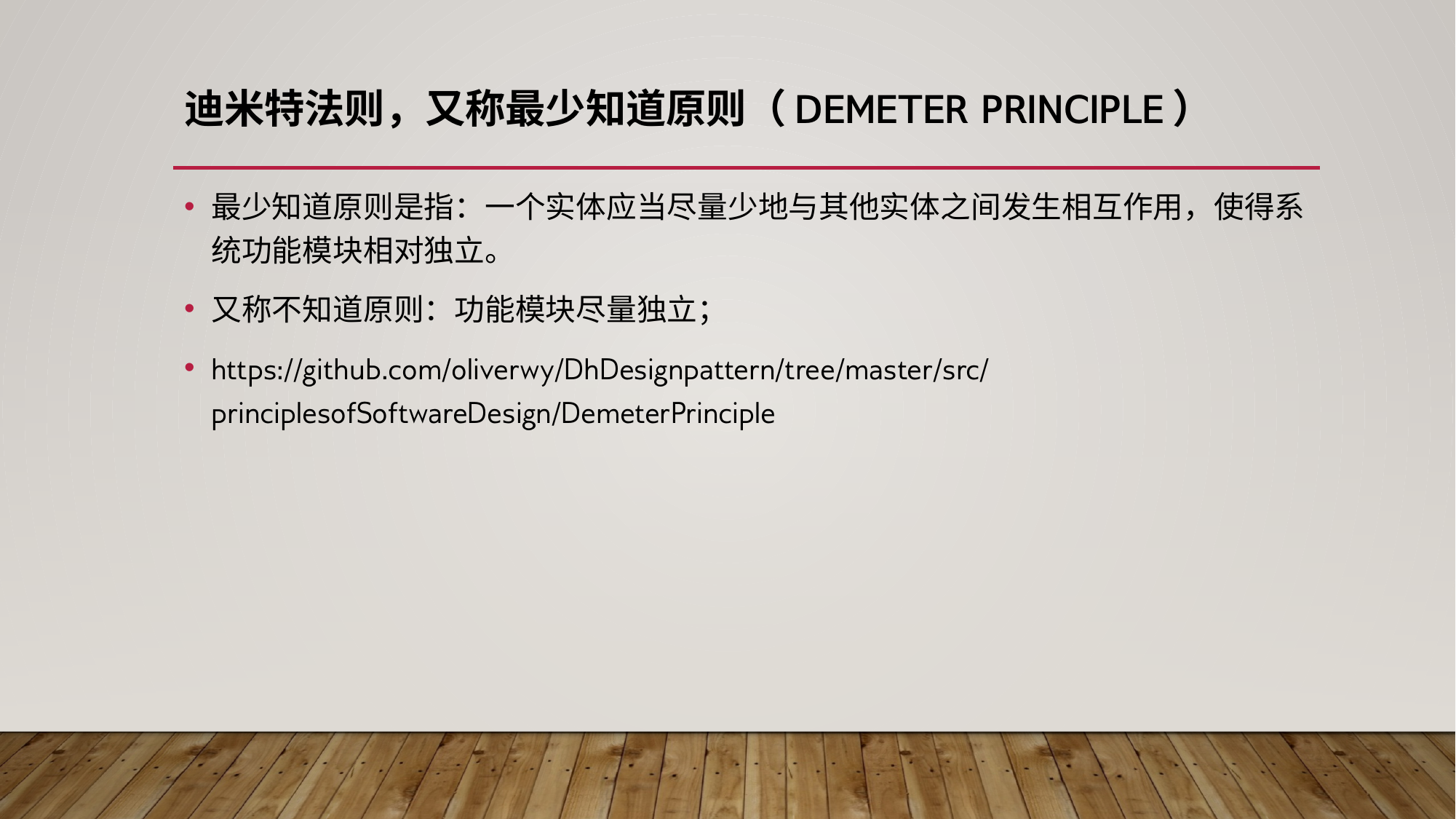

# 迪米特法则，又称最少知道原则（Demeter Principle）
最少知道原则是指：一个实体应当尽量少地与其他实体之间发生相互作用，使得系统功能模块相对独立。
又称不知道原则：功能模块尽量独立；
https://github.com/oliverwy/DhDesignpattern/tree/master/src/principlesofSoftwareDesign/DemeterPrinciple